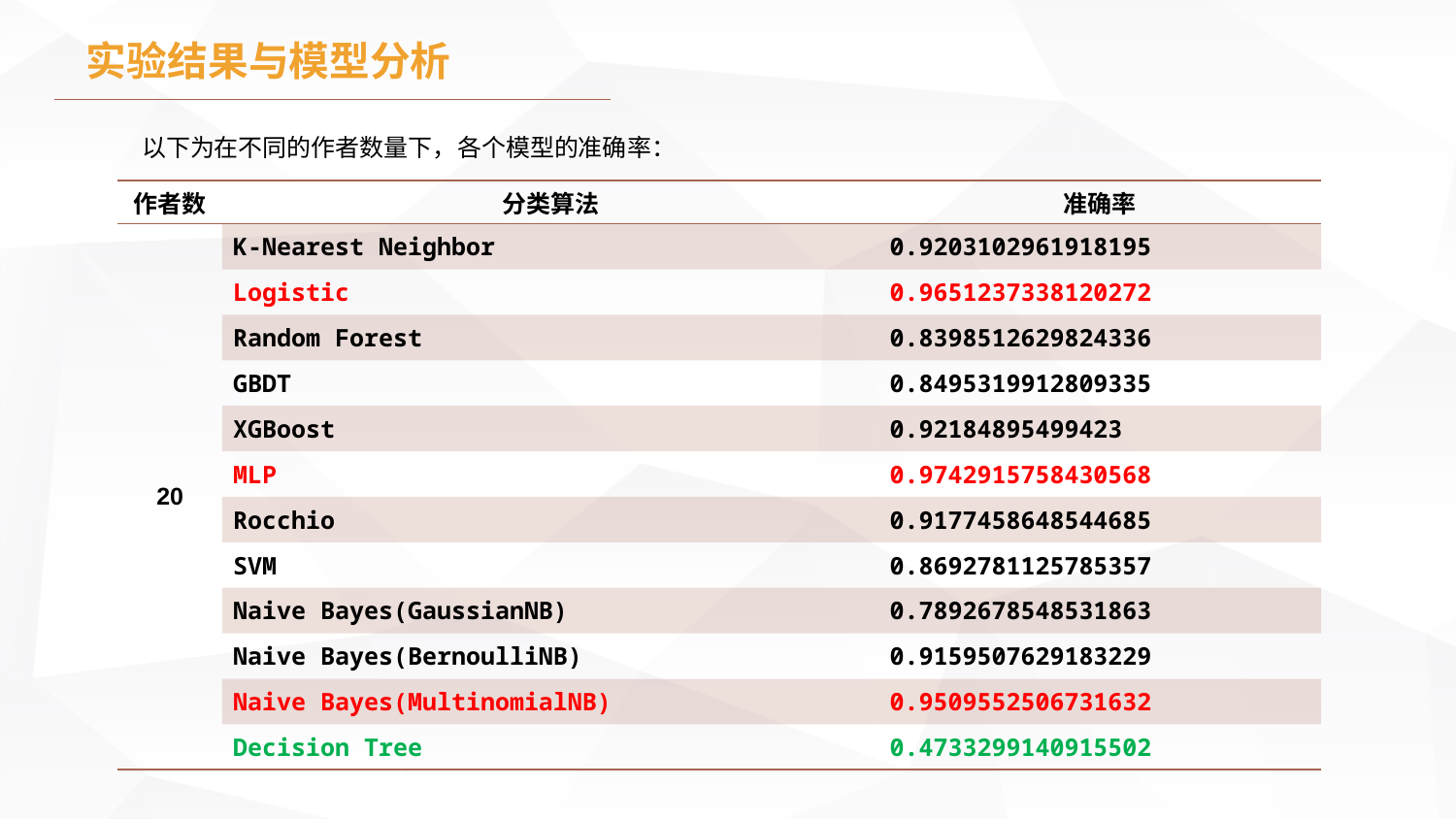

实验结果与模型分析

以下为在不同的作者数量下，各个模型的准确率：

| 作者数 | 分类算法 | 准确率 |
| --- | --- | --- |
| 20 | K-Nearest Neighbor | 0.9203102961918195 |
|  | Logistic | 0.9651237338120272 |
|  | Random Forest | 0.8398512629824336 |
|  | GBDT | 0.8495319912809335 |
|  | XGBoost | 0.92184895499423 |
|  | MLP | 0.9742915758430568 |
|  | Rocchio | 0.9177458648544685 |
|  | SVM | 0.8692781125785357 |
|  | Naive Bayes(GaussianNB) | 0.7892678548531863 |
|  | Naive Bayes(BernoulliNB) | 0.9159507629183229 |
|  | Naive Bayes(MultinomialNB) | 0.9509552506731632 |
|  | Decision Tree | 0.4733299140915502 |